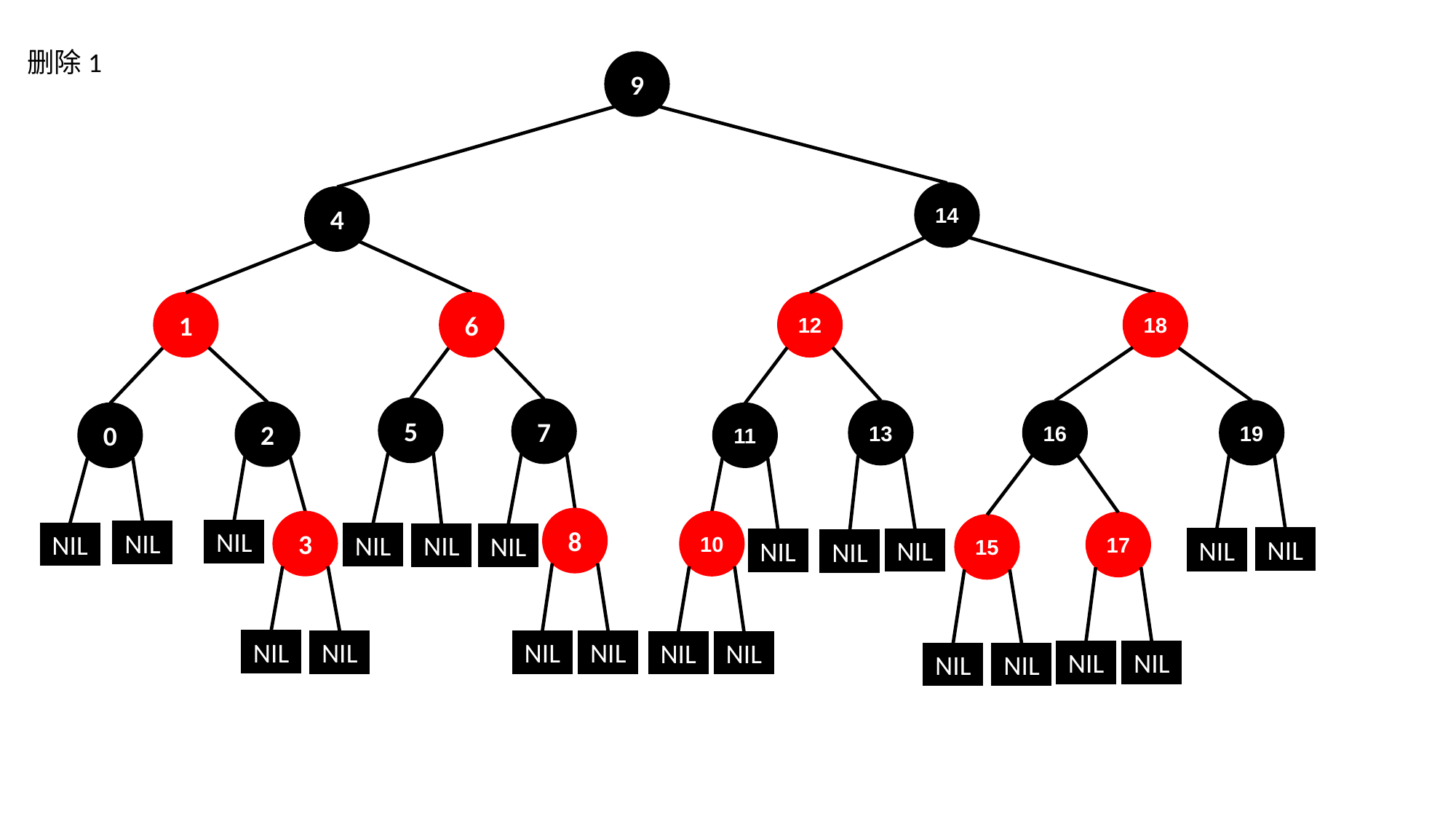

删除1
9
14
4
1
6
12
18
5
7
13
16
19
2
0
11
8
3
10
17
15
NIL
NIL
NIL
NIL
NIL
NIL
NIL
NIL
NIL
NIL
NIL
NIL
NIL
NIL
NIL
NIL
NIL
NIL
NIL
NIL
NIL